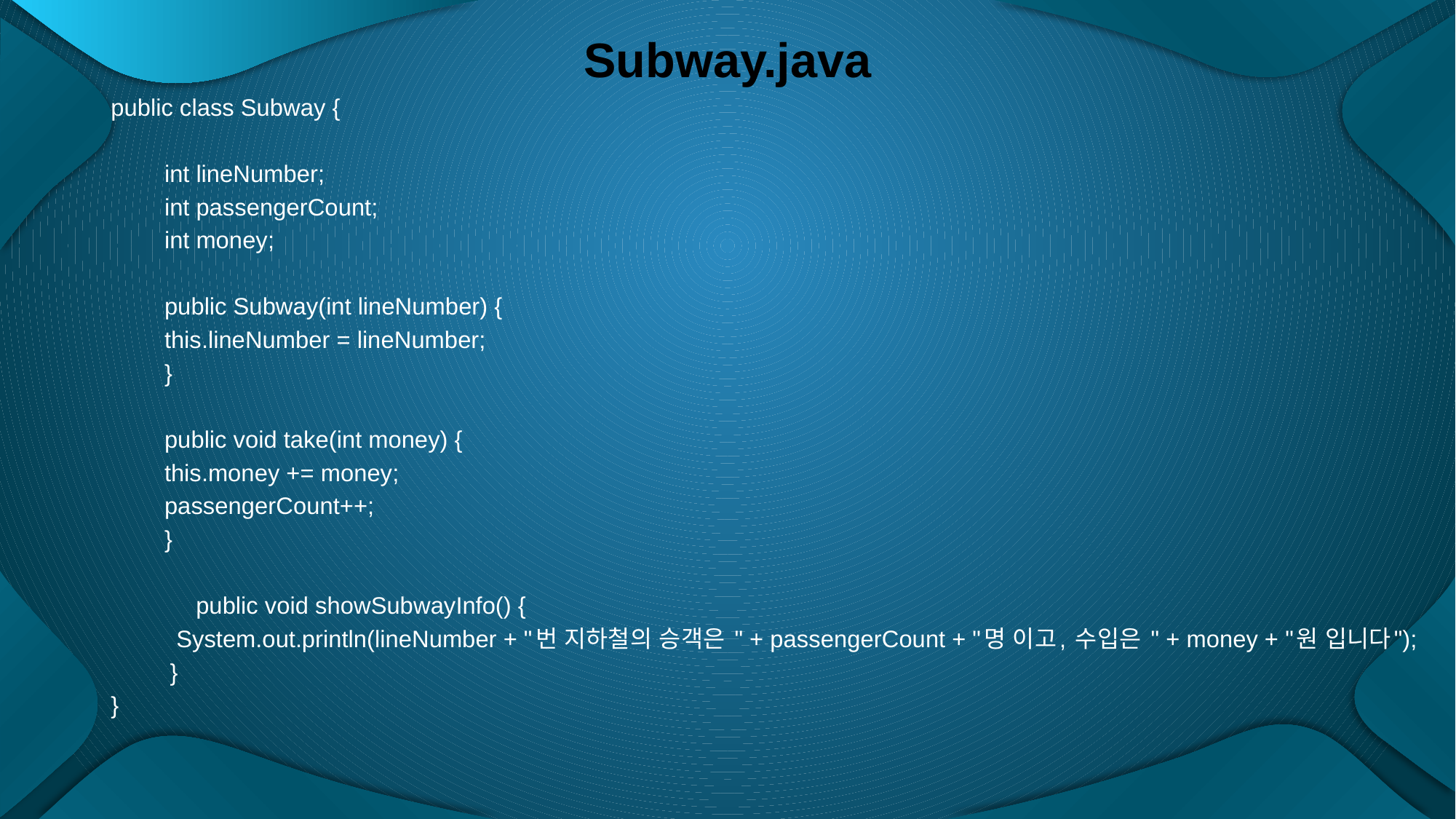

# Subway.java
public class Subway {

	int lineNumber;
	int passengerCount;
	int money;

	public Subway(int lineNumber) {
		this.lineNumber = lineNumber;
	}

	public void take(int money) {
		this.money += money;
		passengerCount++;
	}

             public void showSubwayInfo() {
          System.out.println(lineNumber + "번 지하철의 승객은 " + passengerCount + "명 이고, 수입은 " + money + "원 입니다");
         }
}